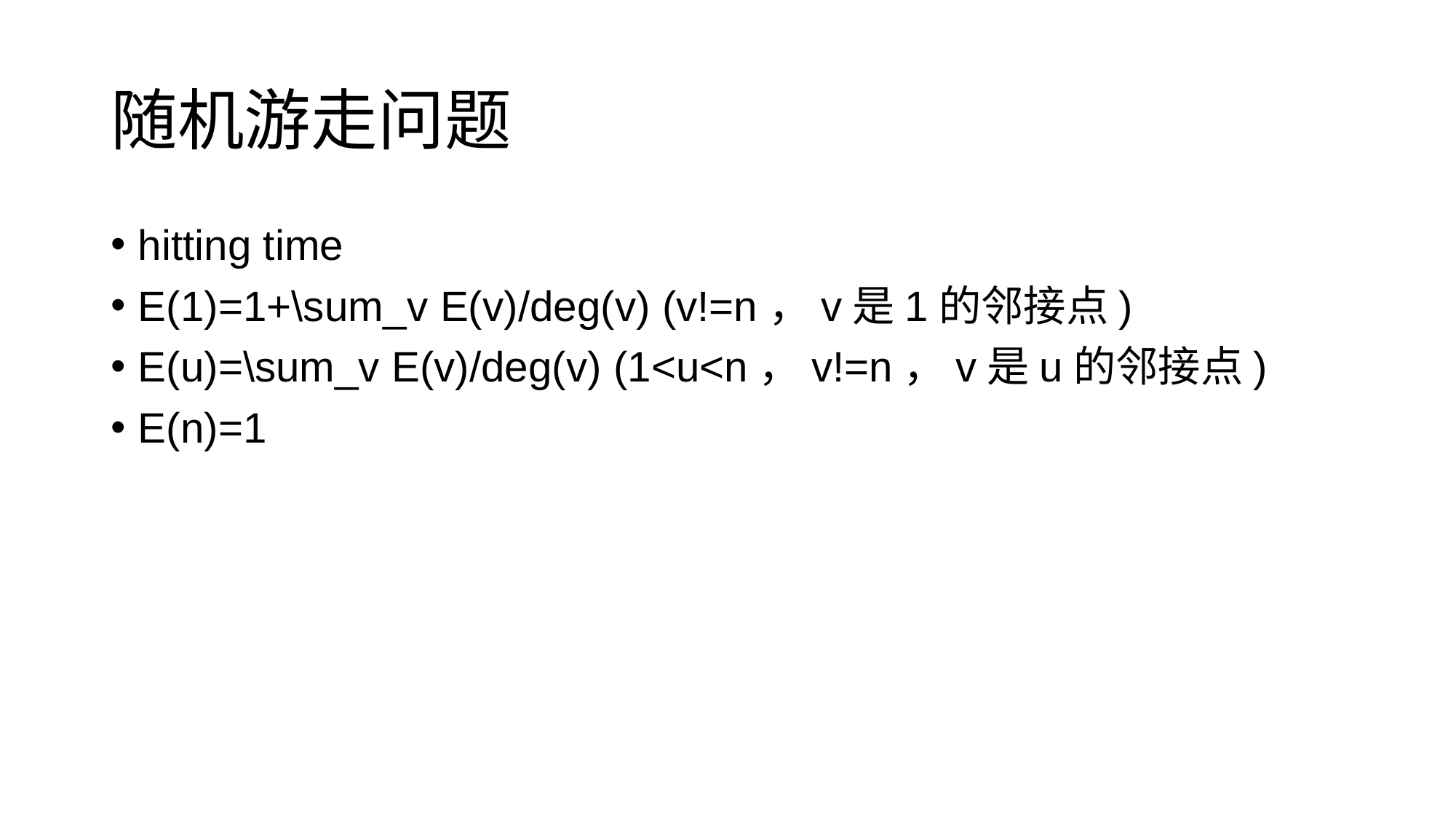

# 随机游走问题
hitting time
E(1)=1+\sum_v E(v)/deg(v) (v!=n，v是1的邻接点)
E(u)=\sum_v E(v)/deg(v) (1<u<n，v!=n，v是u的邻接点)
E(n)=1